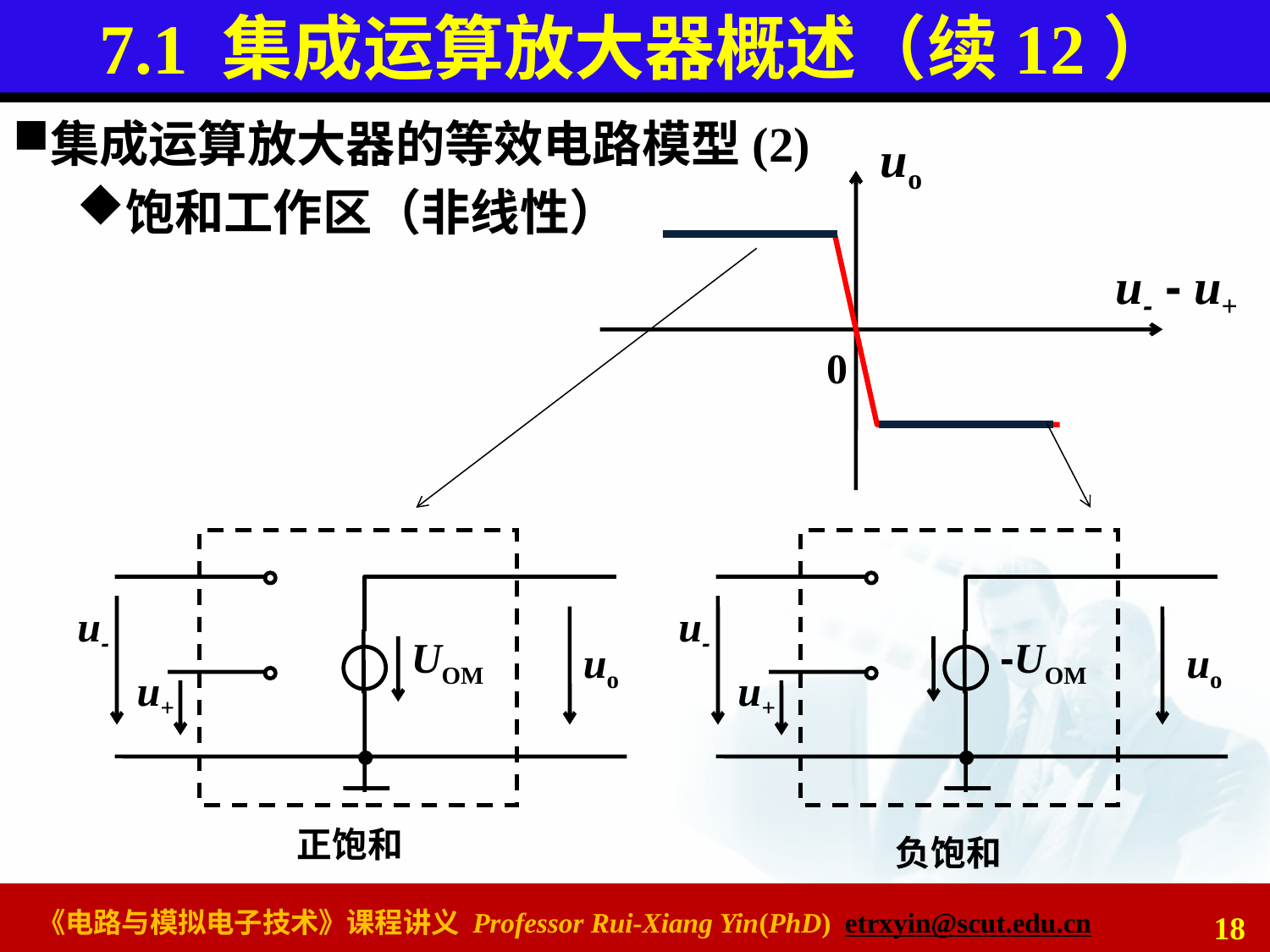

# 7.1 集成运算放大器概述（续12）
集成运算放大器的等效电路模型(2)
饱和工作区（非线性）
uo

u- - u+

0

u-

UOM

uo

u+

u-

-UOM

uo

u+

正饱和
负饱和
18